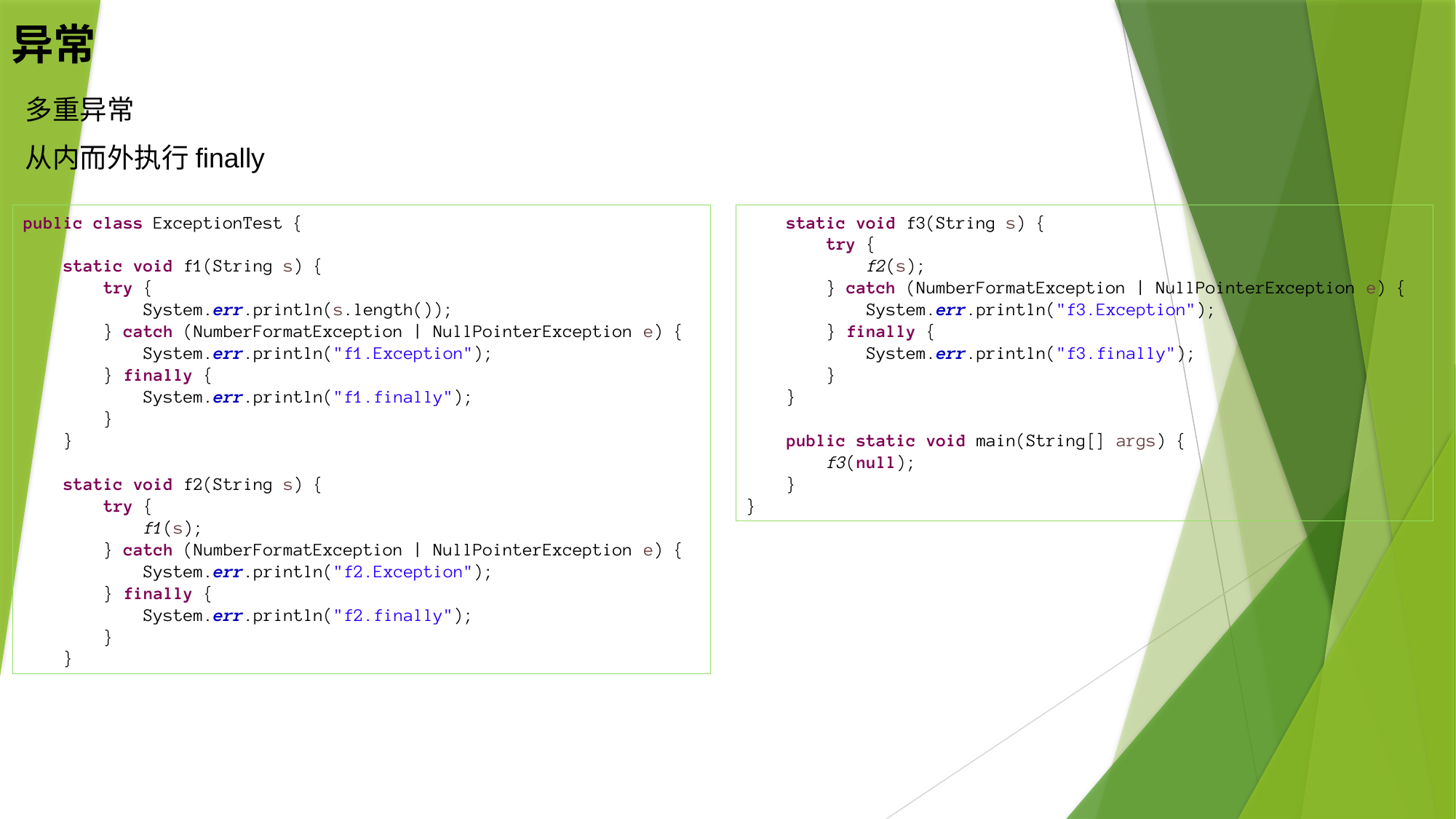

# 异常
多重异常
从内而外执行finally
public class ExceptionTest {

    static void f1(String s) {
        try {
            System.err.println(s.length());
        } catch (NumberFormatException | NullPointerException e) {
            System.err.println("f1.Exception");
        } finally {
            System.err.println("f1.finally");
        }
    }

    static void f2(String s) {
        try {
            f1(s);
        } catch (NumberFormatException | NullPointerException e) {
            System.err.println("f2.Exception");
        } finally {
            System.err.println("f2.finally");
        }
    }
    static void f3(String s) {
        try {
            f2(s);
        } catch (NumberFormatException | NullPointerException e) {
            System.err.println("f3.Exception");
        } finally {
            System.err.println("f3.finally");
        }
    }

    public static void main(String[] args) {
        f3(null);
    }
}